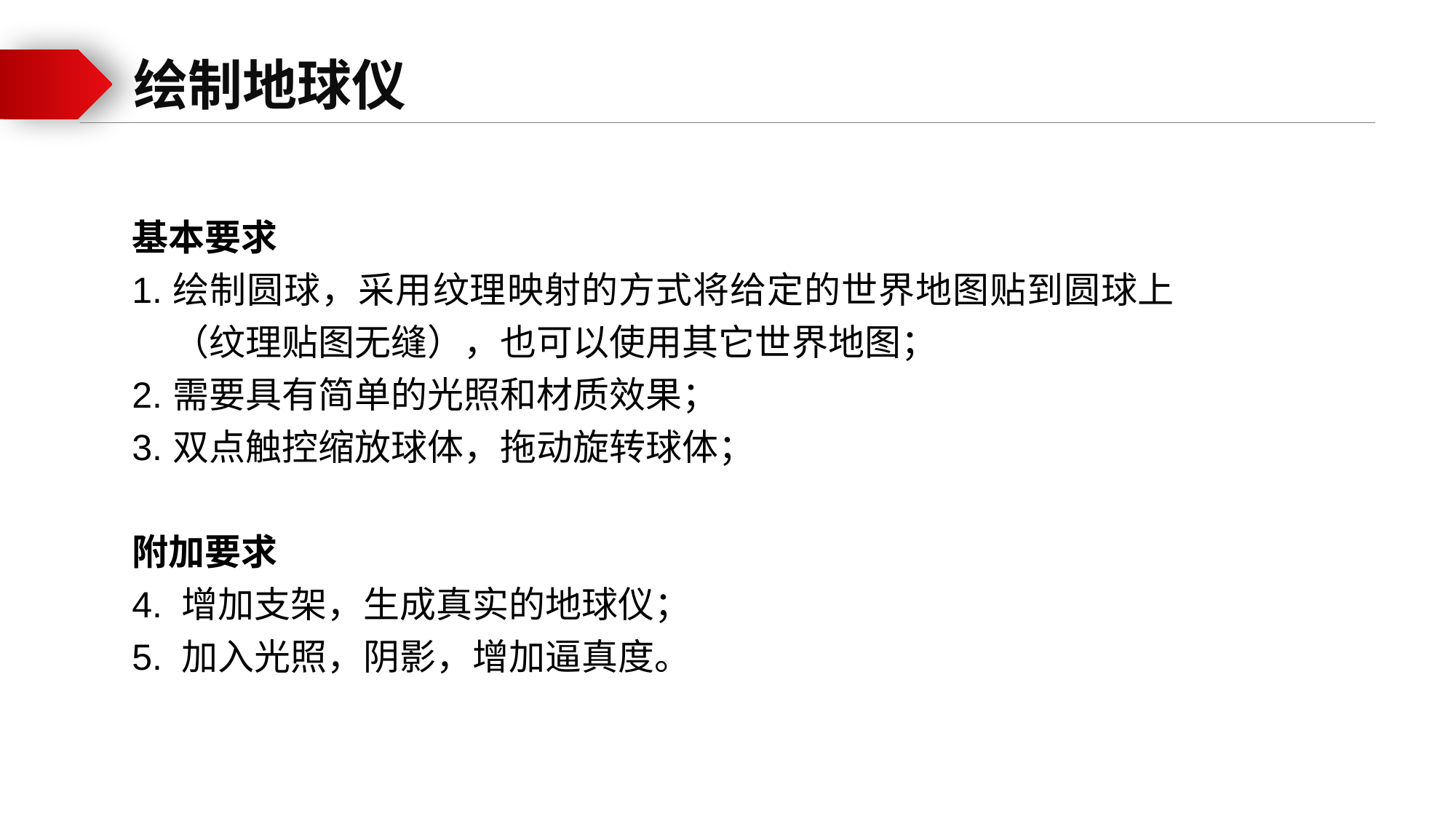

绘制地球仪
基本要求
绘制圆球，采用纹理映射的方式将给定的世界地图贴到圆球上（纹理贴图无缝），也可以使用其它世界地图；
需要具有简单的光照和材质效果；
双点触控缩放球体，拖动旋转球体；

附加要求
4. 增加支架，生成真实的地球仪；
5. 加入光照，阴影，增加逼真度。